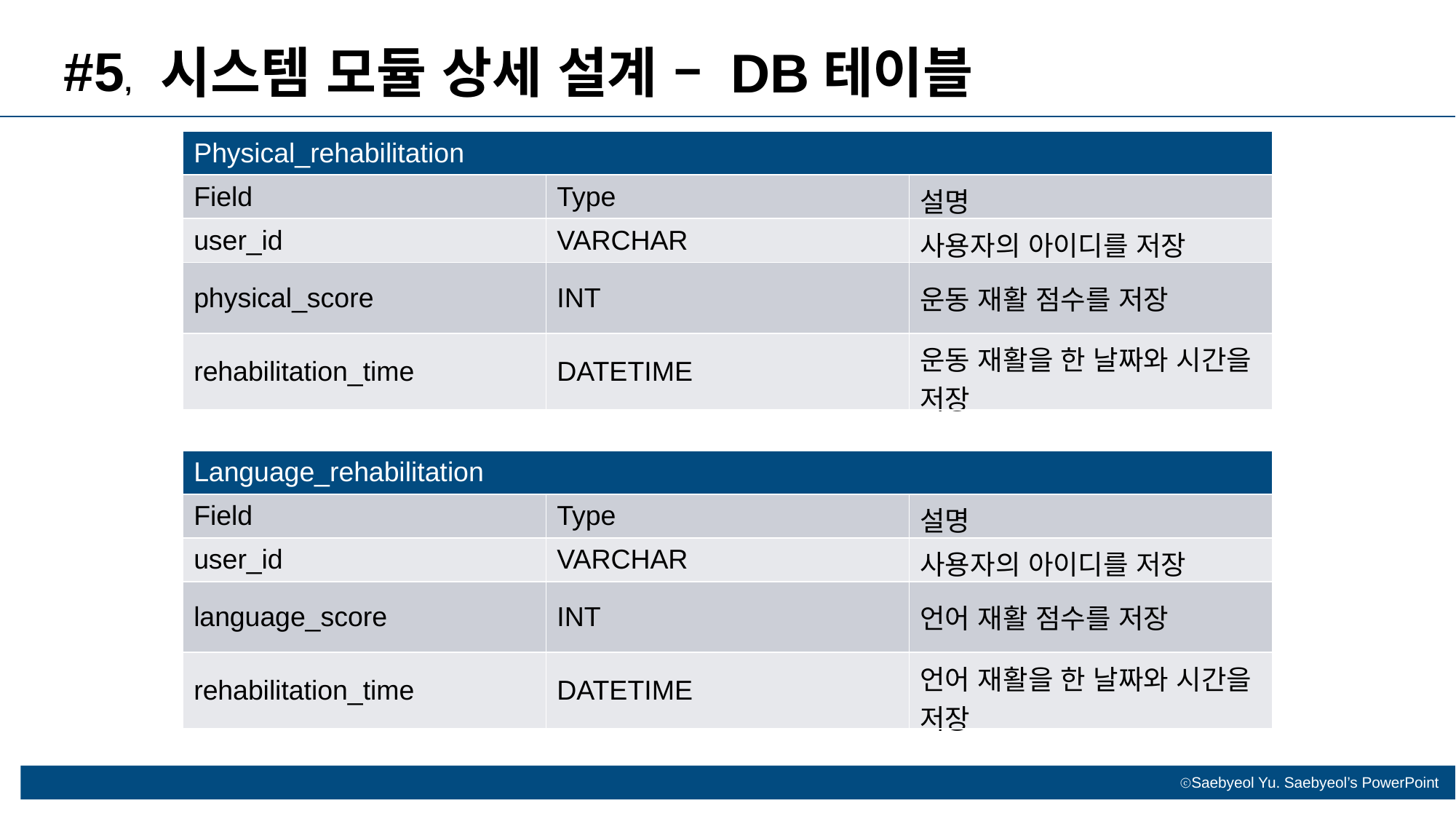

#5,
시스템 모듈 상세 설계 – DB테이블
| Physical\_rehabilitation |  |  |
| --- | --- | --- |
| Field | Type | 설명 |
| user\_id | VARCHAR | 사용자의 아이디를 저장 |
| physical\_score | INT | 운동 재활 점수를 저장 |
| rehabilitation\_time | DATETIME | 운동 재활을 한 날짜와 시간을 저장 |
| Language\_rehabilitation |  |  |
| --- | --- | --- |
| Field | Type | 설명 |
| user\_id | VARCHAR | 사용자의 아이디를 저장 |
| language\_score | INT | 언어 재활 점수를 저장 |
| rehabilitation\_time | DATETIME | 언어 재활을 한 날짜와 시간을 저장 |